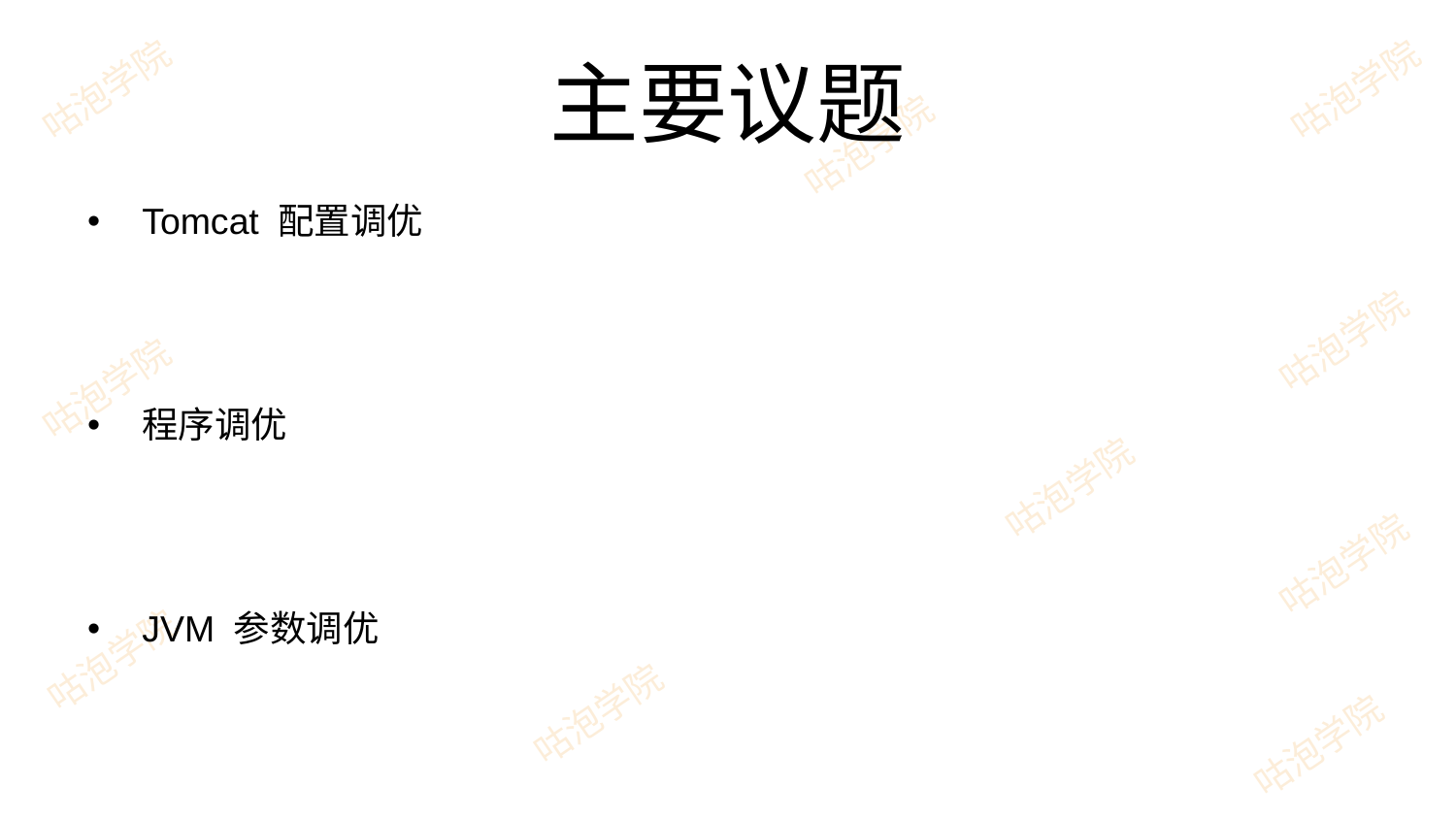

# 主要议题
Tomcat 配置调优

程序调优

JVM 参数调优